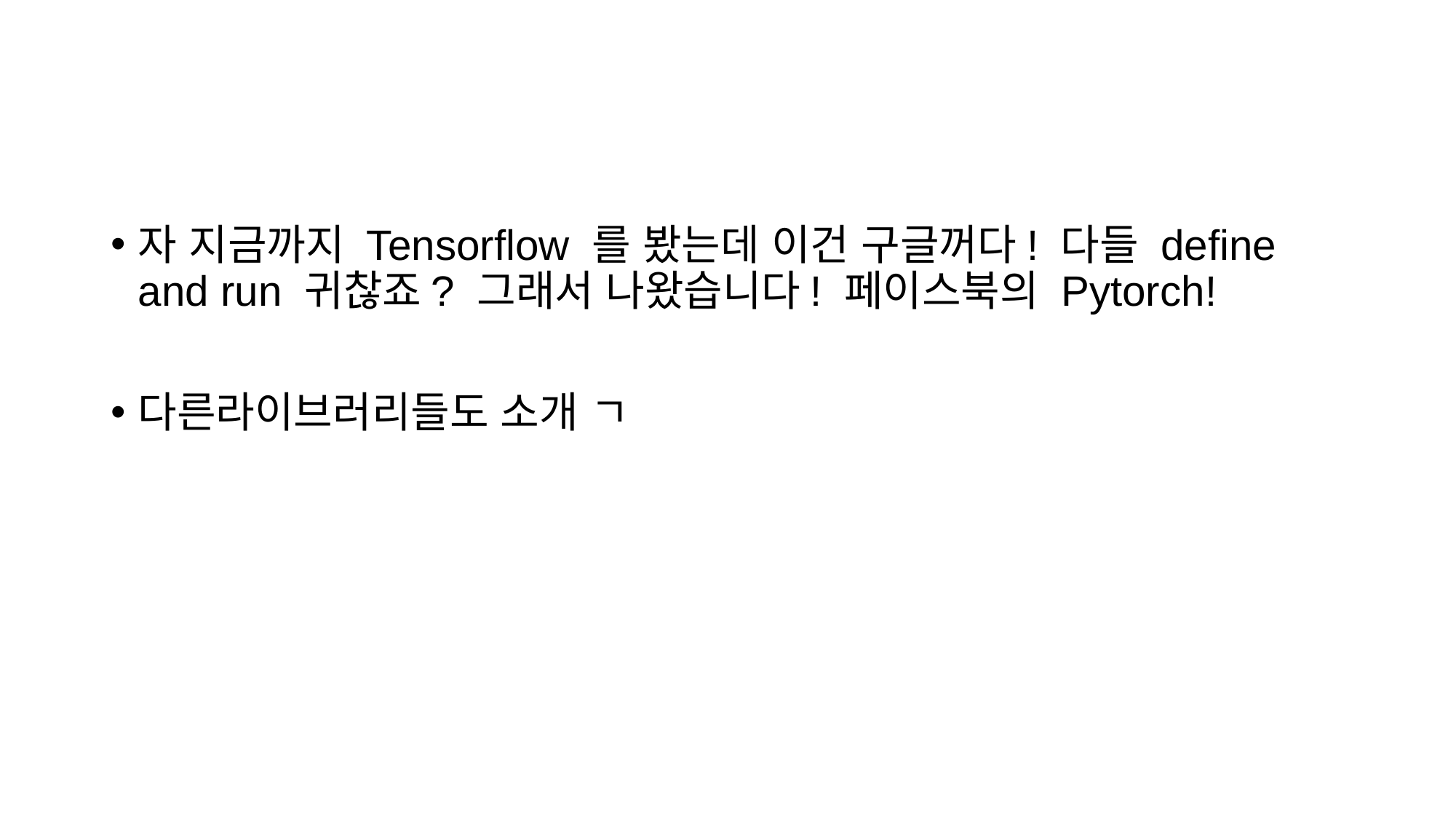

#
자 지금까지 Tensorflow 를 봤는데 이건 구글꺼다! 다들 define and run 귀찮죠? 그래서 나왔습니다! 페이스북의 Pytorch!

다른라이브러리들도 소개 ㄱ